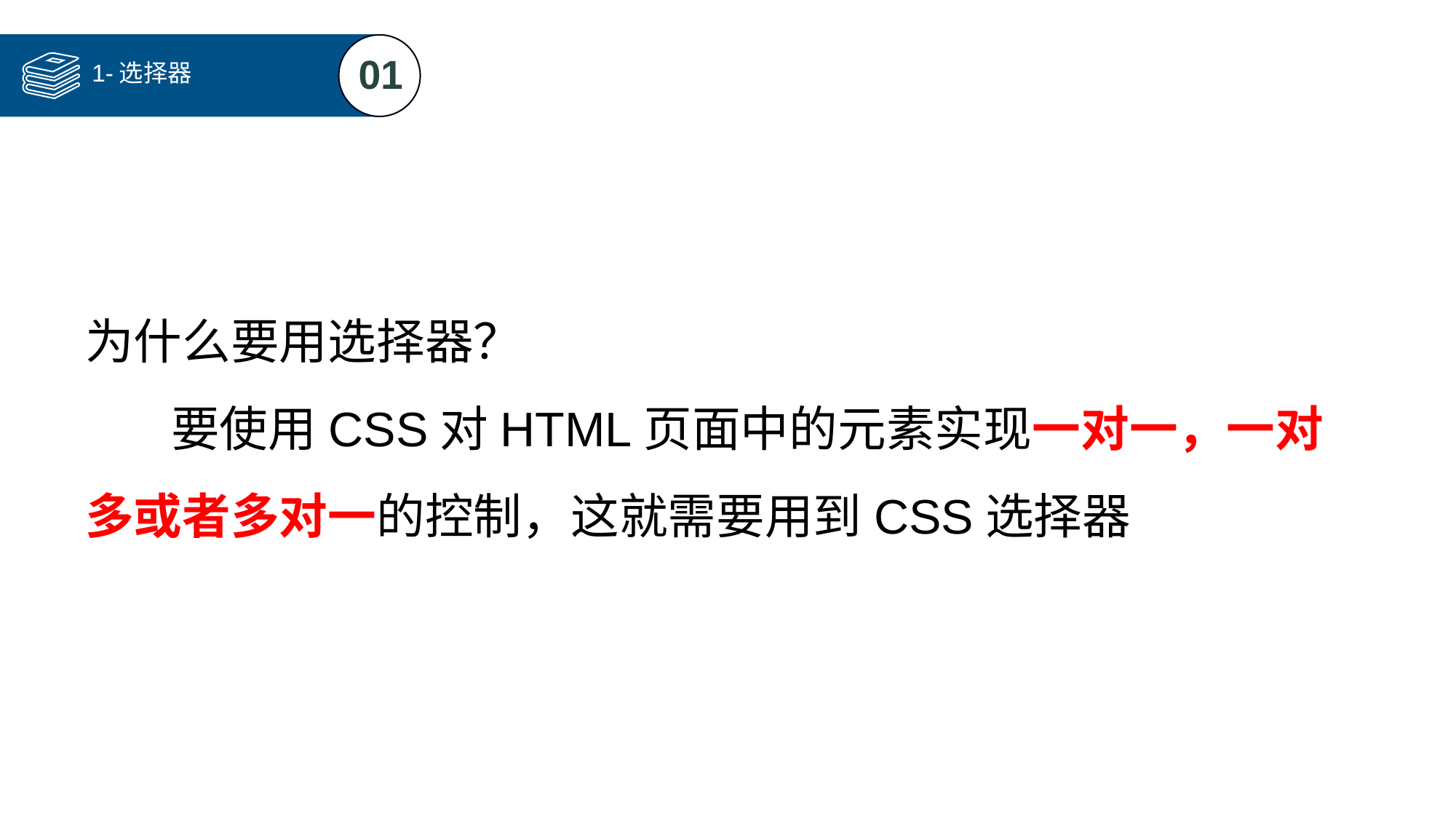

01
1-选择器

为什么要用选择器？
要使用CSS对HTML页面中的元素实现一对一，一对多或者多对一的控制，这就需要用到CSS选择器